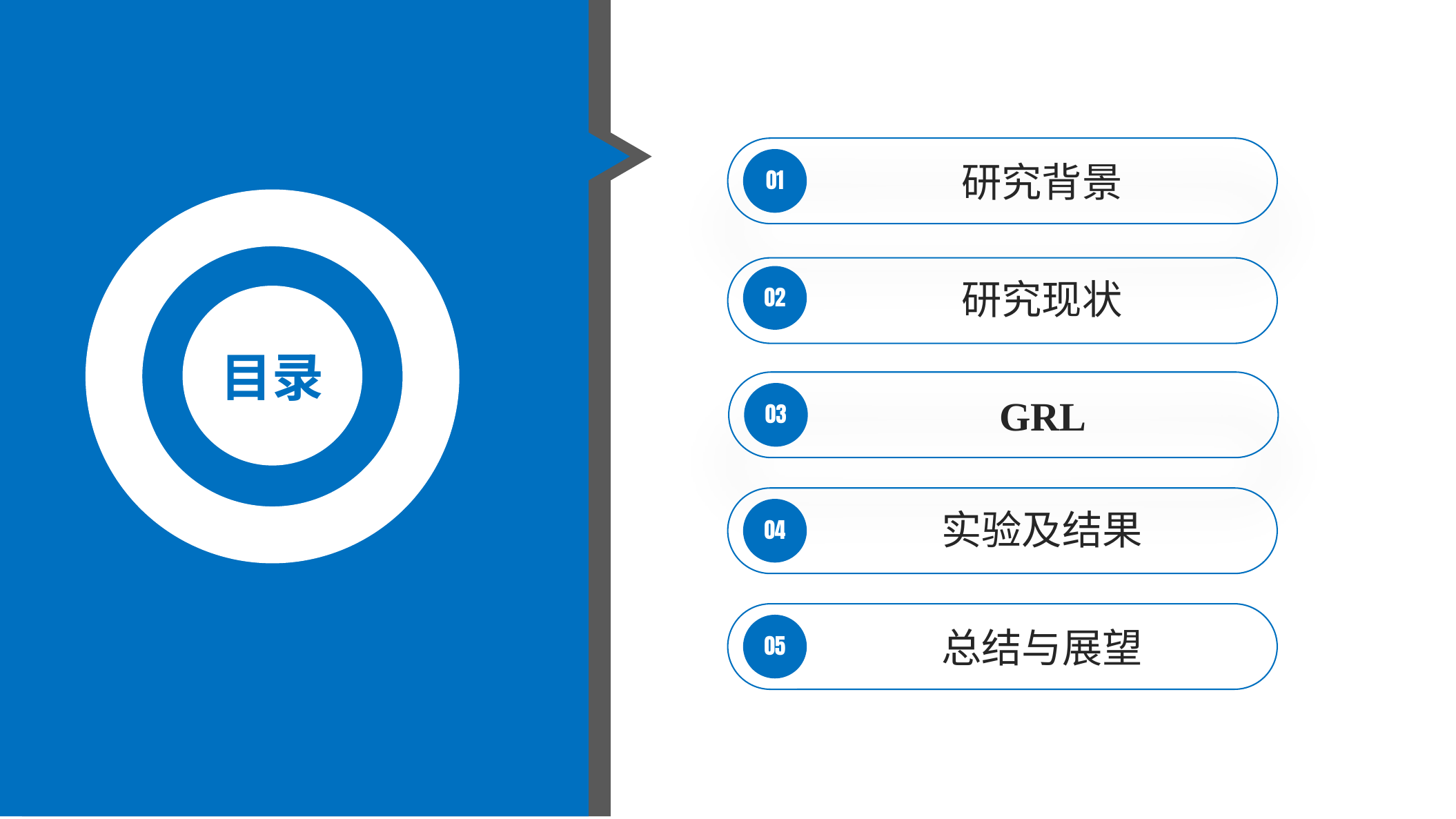

01
研究背景

02
研究现状
目录

03
GRL

04
实验及结果

05
总结与展望